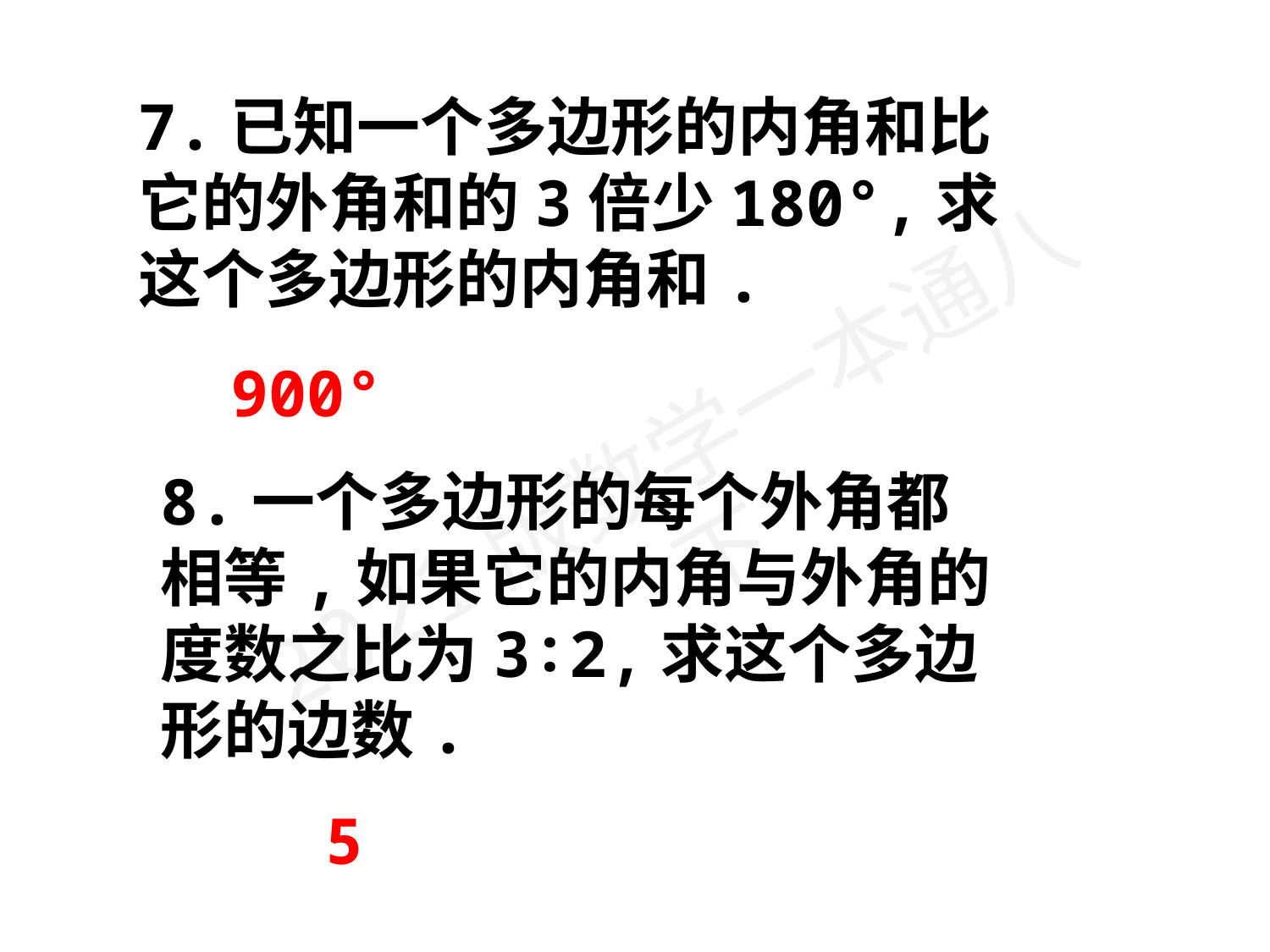

7.已知一个多边形的内角和比它的外角和的3倍少180°,求这个多边形的内角和.
900°
8.一个多边形的每个外角都相等,如果它的内角与外角的度数之比为3∶2,求这个多边形的边数.
5